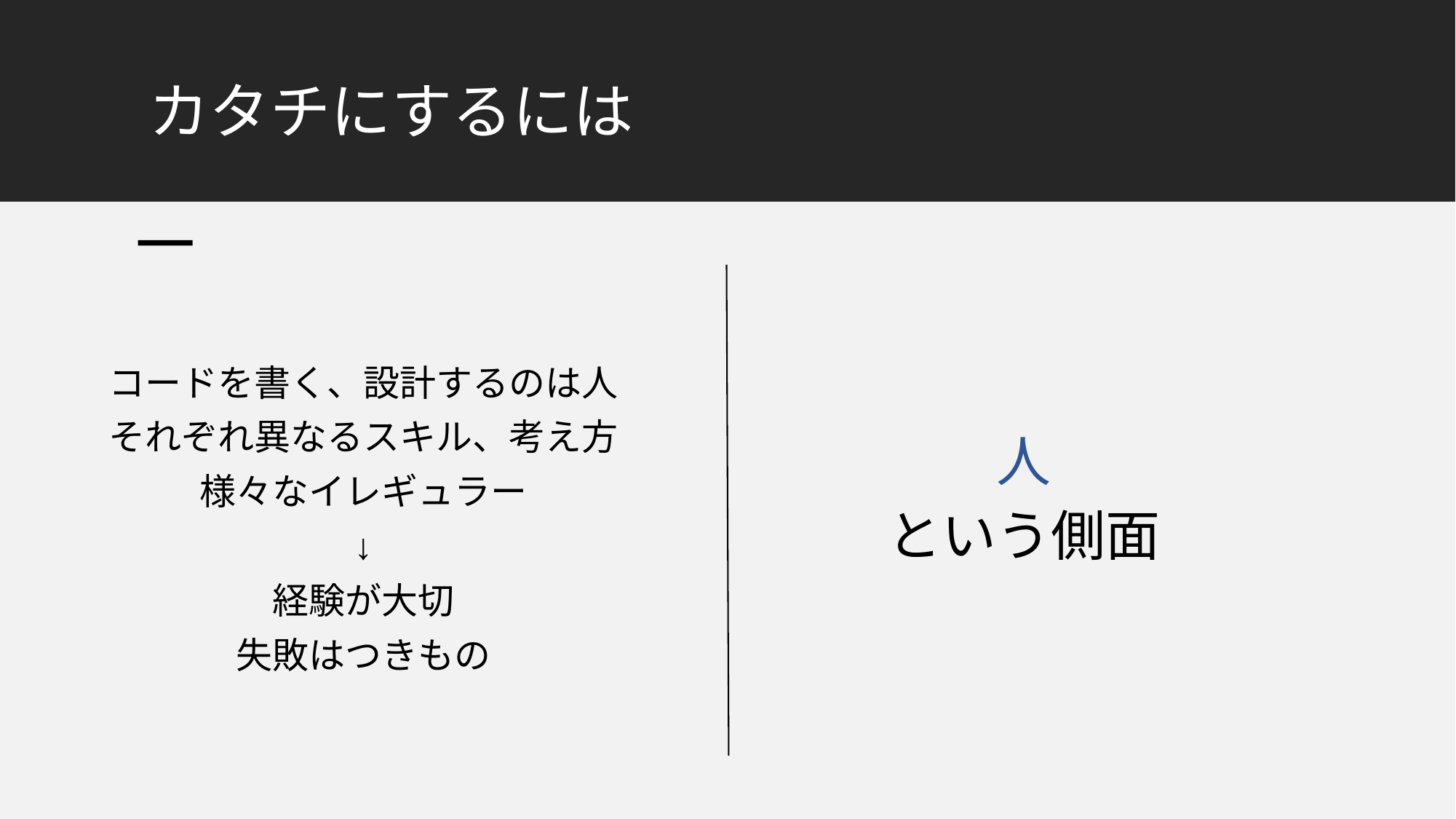

# カタチにするには

人
という側面
コードを書く、設計するのは人
それぞれ異なるスキル、考え方
様々なイレギュラー
↓
経験が大切
失敗はつきもの